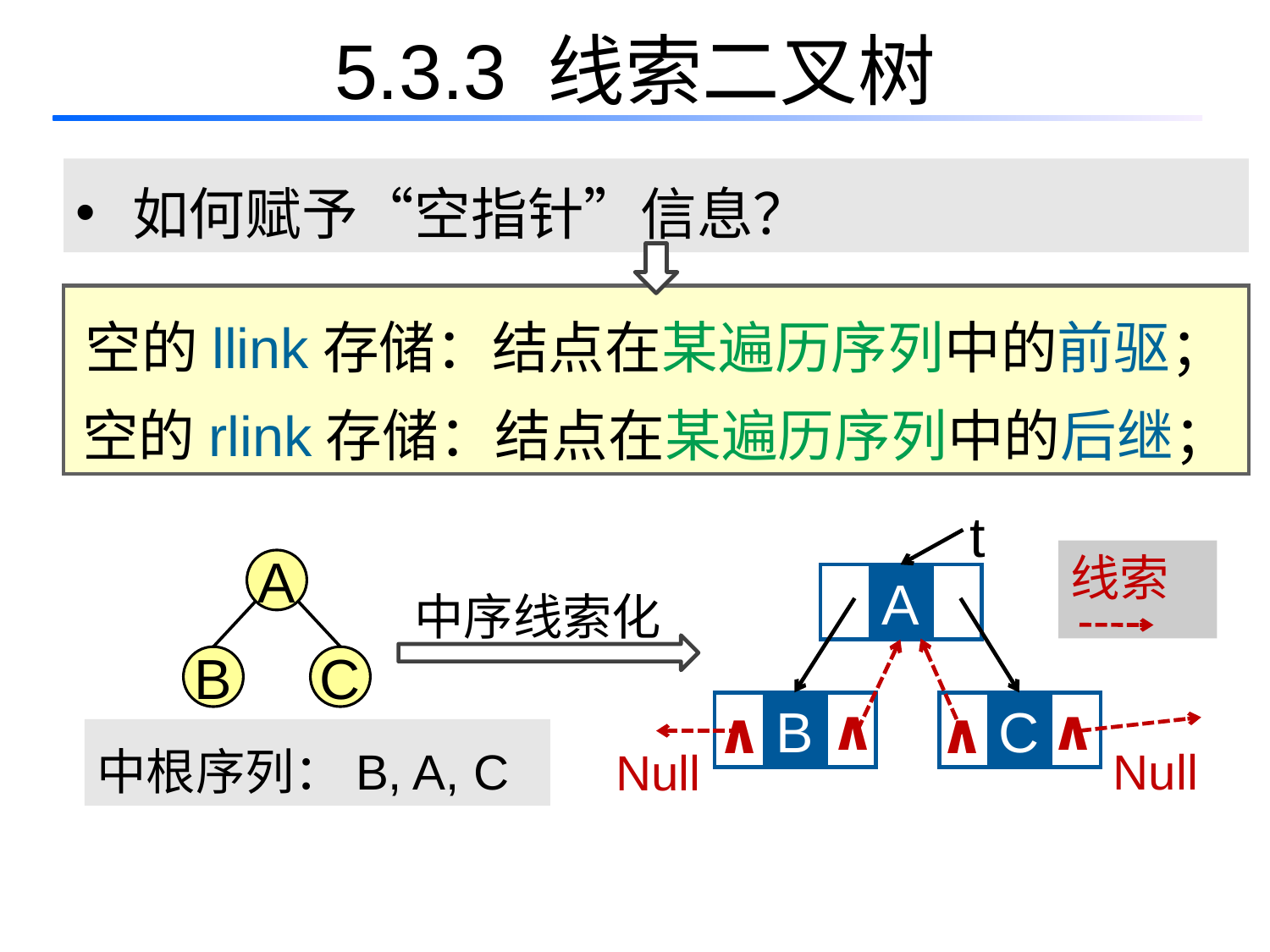

# 5.3.3 线索二叉树

 如何赋予“空指针”信息？

空的llink存储：结点在某遍历序列中的前驱；
空的rlink存储：结点在某遍历序列中的后继；
t

线索

A
中序线索化

A

B
C
∧
∧
∧
∧

B

C

中根序列：B, A, C
Null
Null